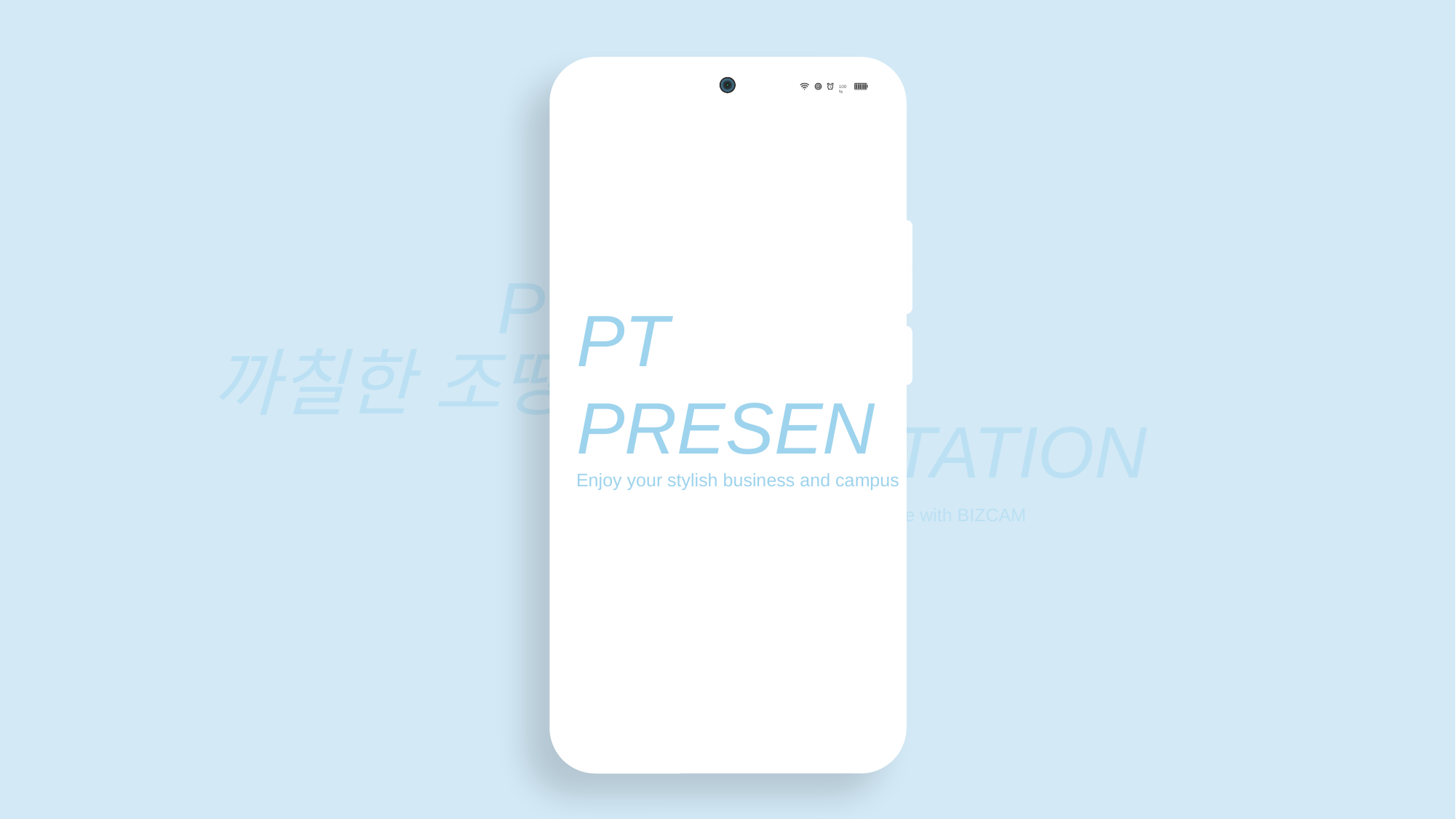

100%

P
PT
PRESEN
Enjoy your stylish business and campus
까칠한 조땡

TATION
life with BIZCAM